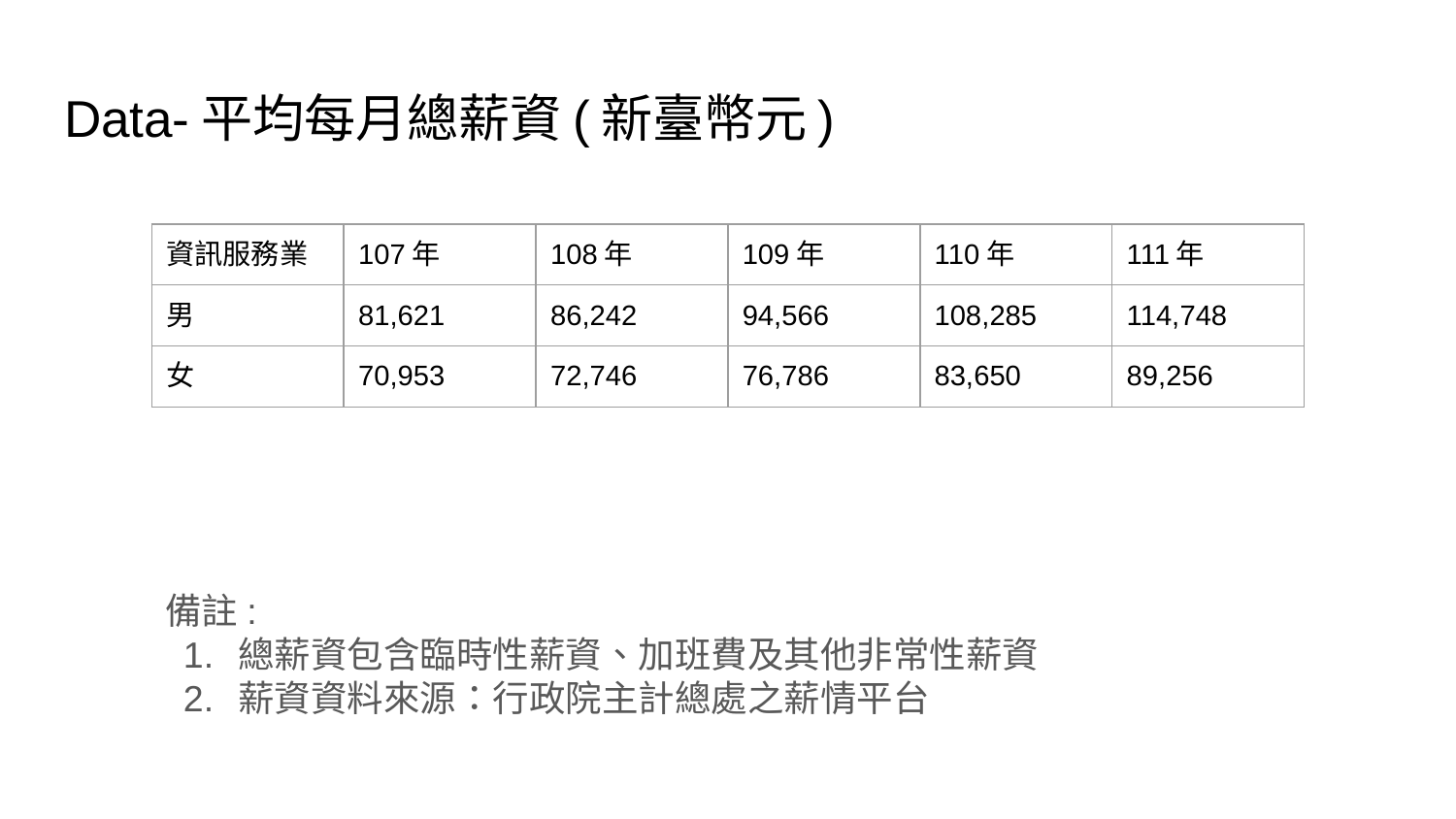

# Data-平均每月總薪資(新臺幣元)

| 資訊服務業 | 107年 | 108年 | 109年 | 110年 | 111年 |
| --- | --- | --- | --- | --- | --- |
| 男 | 81,621 | 86,242 | 94,566 | 108,285 | 114,748 |
| 女 | 70,953 | 72,746 | 76,786 | 83,650 | 89,256 |
備註:
總薪資包含臨時性薪資、加班費及其他非常性薪資
薪資資料來源：行政院主計總處之薪情平台